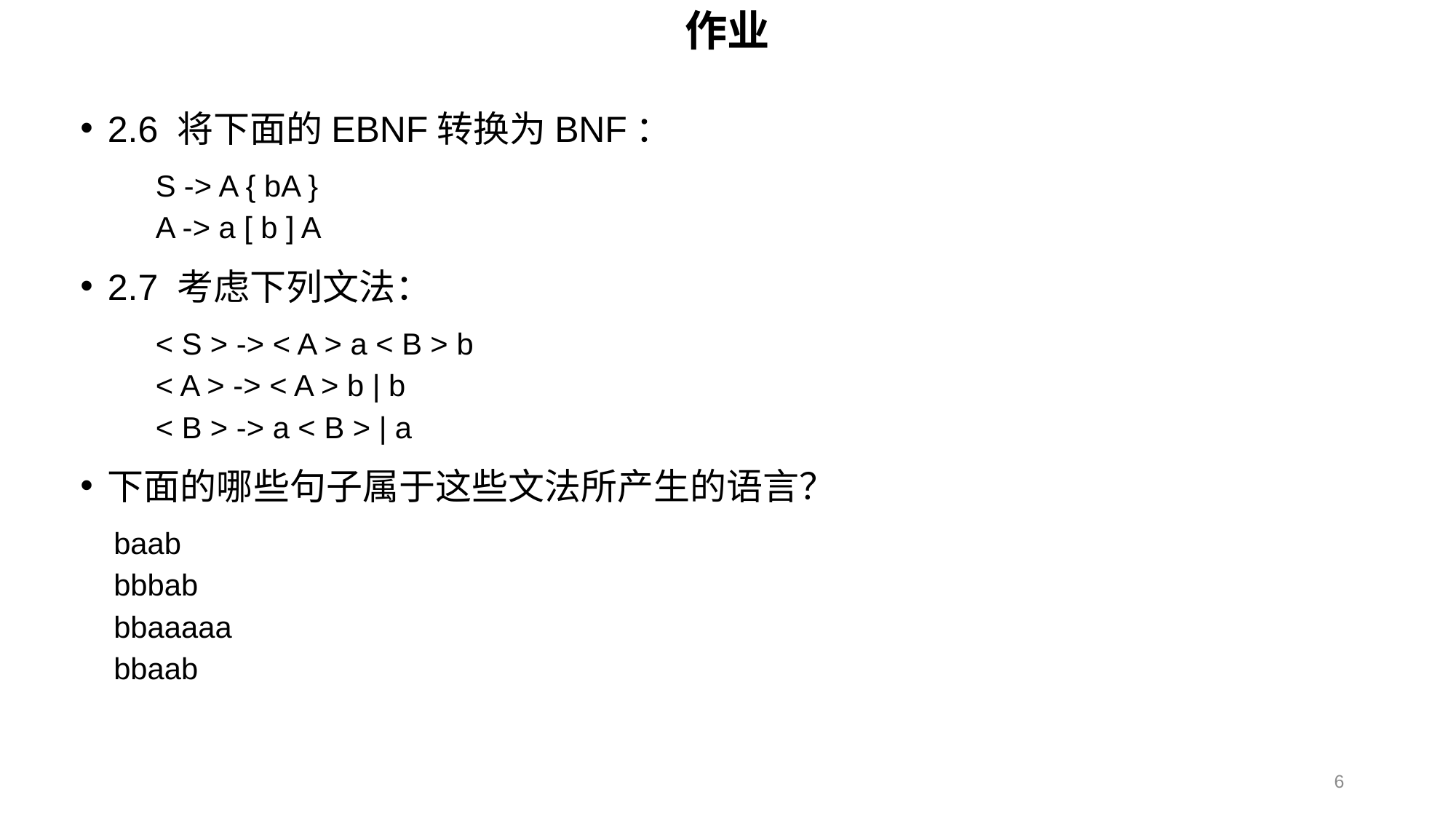

作业
2.6 将下面的EBNF转换为BNF：
         S -> A { bA }
         A -> a [ b ] A
2.7 考虑下列文法：
         < S > -> < A > a < B > b
         < A > -> < A > b | b
         < B > -> a < B > | a
下面的哪些句子属于这些文法所产生的语言？
    baab
    bbbab
    bbaaaaa
    bbaab
6